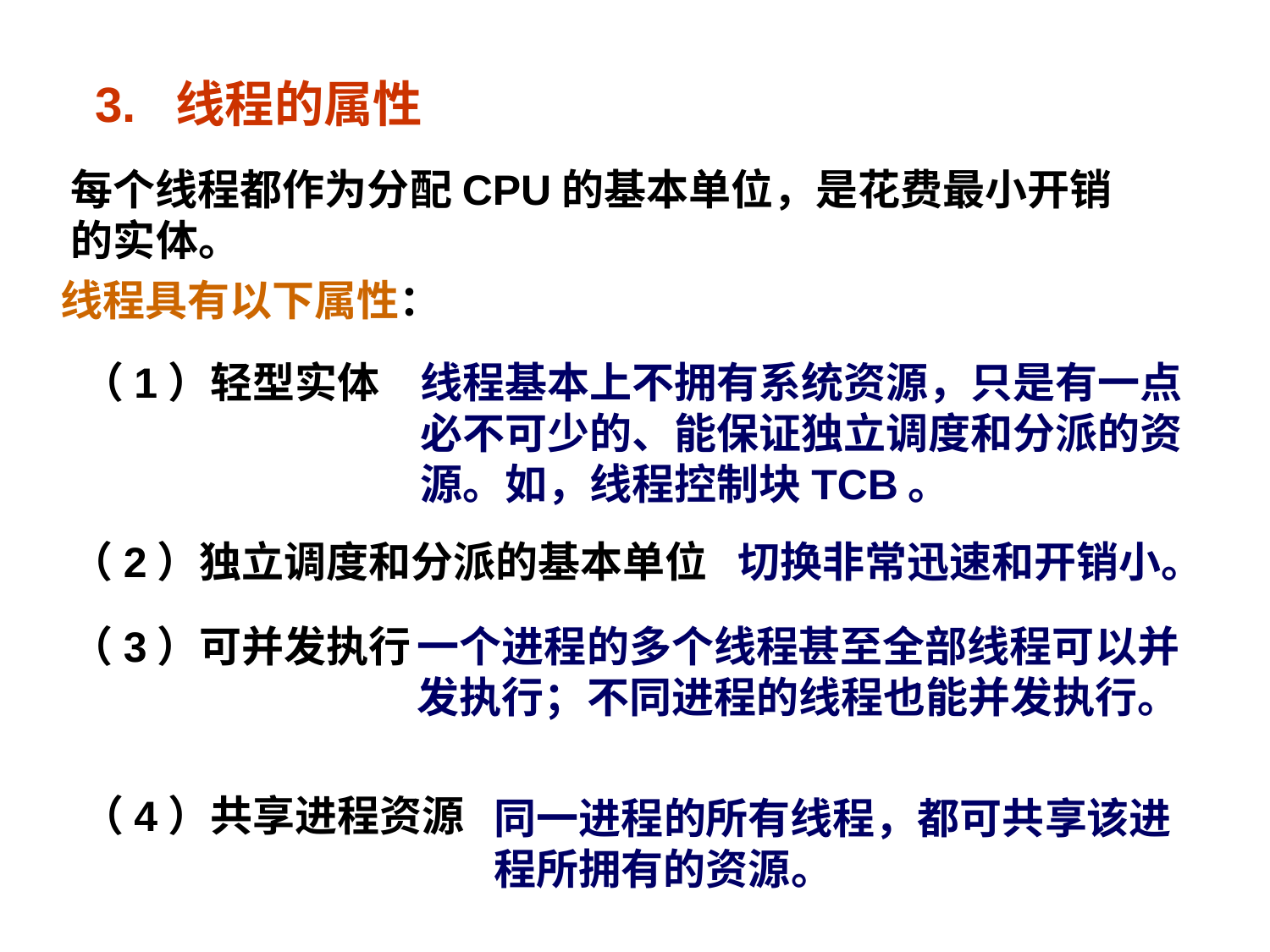

3.  线程的属性
每个线程都作为分配CPU的基本单位，是花费最小开销的实体。
线程具有以下属性：
（1）轻型实体
线程基本上不拥有系统资源，只是有一点必不可少的、能保证独立调度和分派的资源。如，线程控制块TCB。
（2）独立调度和分派的基本单位
切换非常迅速和开销小。
（3）可并发执行
一个进程的多个线程甚至全部线程可以并发执行；不同进程的线程也能并发执行。
（4）共享进程资源
同一进程的所有线程，都可共享该进程所拥有的资源。